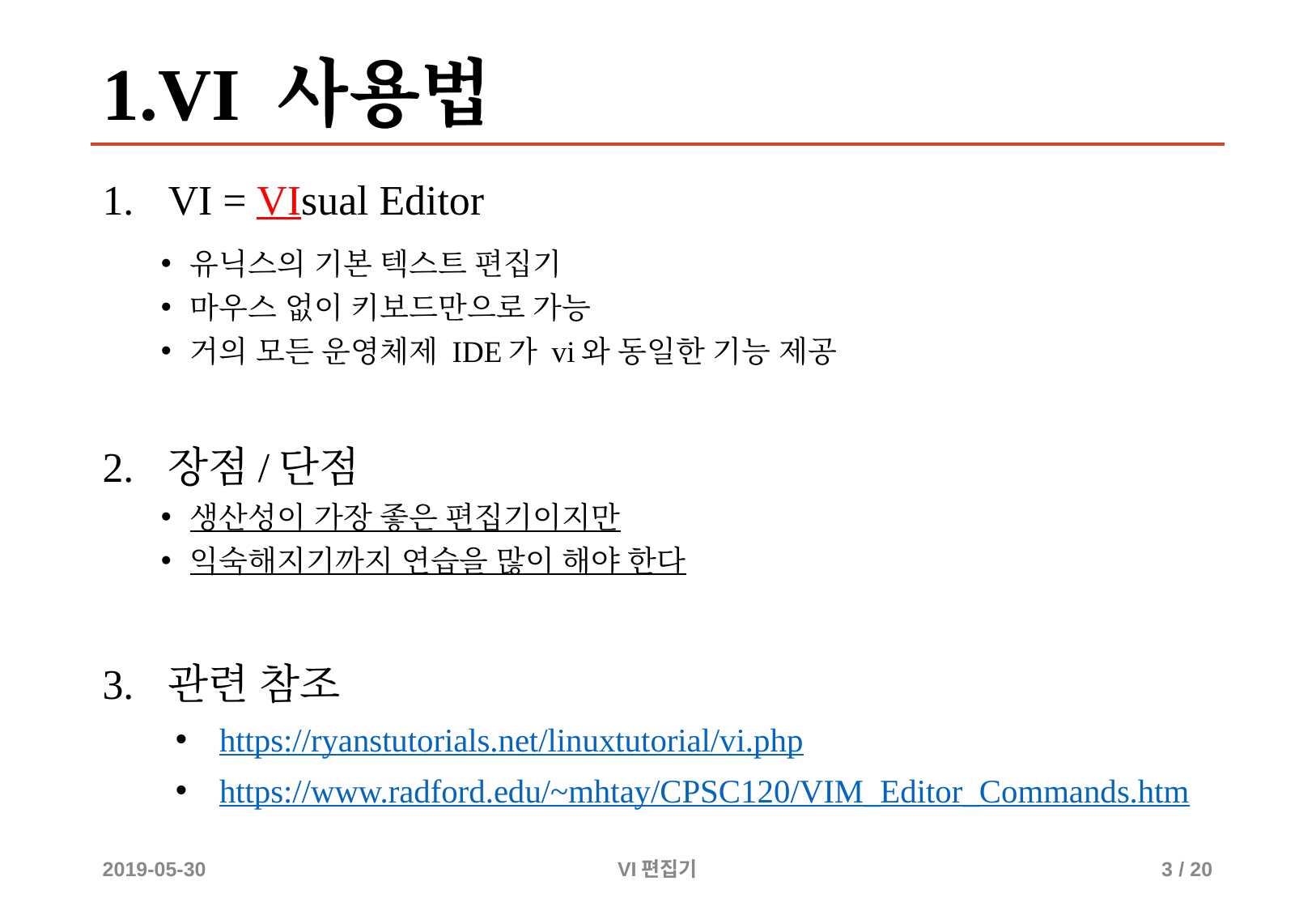

# 1.VI 사용법
VI = VIsual Editor

유닉스의 기본 텍스트 편집기
마우스 없이 키보드만으로 가능
거의 모든 운영체제 IDE가 vi와 동일한 기능 제공

장점/단점
생산성이 가장 좋은 편집기이지만
익숙해지기까지 연습을 많이 해야 한다

관련 참조
https://ryanstutorials.net/linuxtutorial/vi.php
https://www.radford.edu/~mhtay/CPSC120/VIM_Editor_Commands.htm

2019-05-30
VI편집기
3 / 20